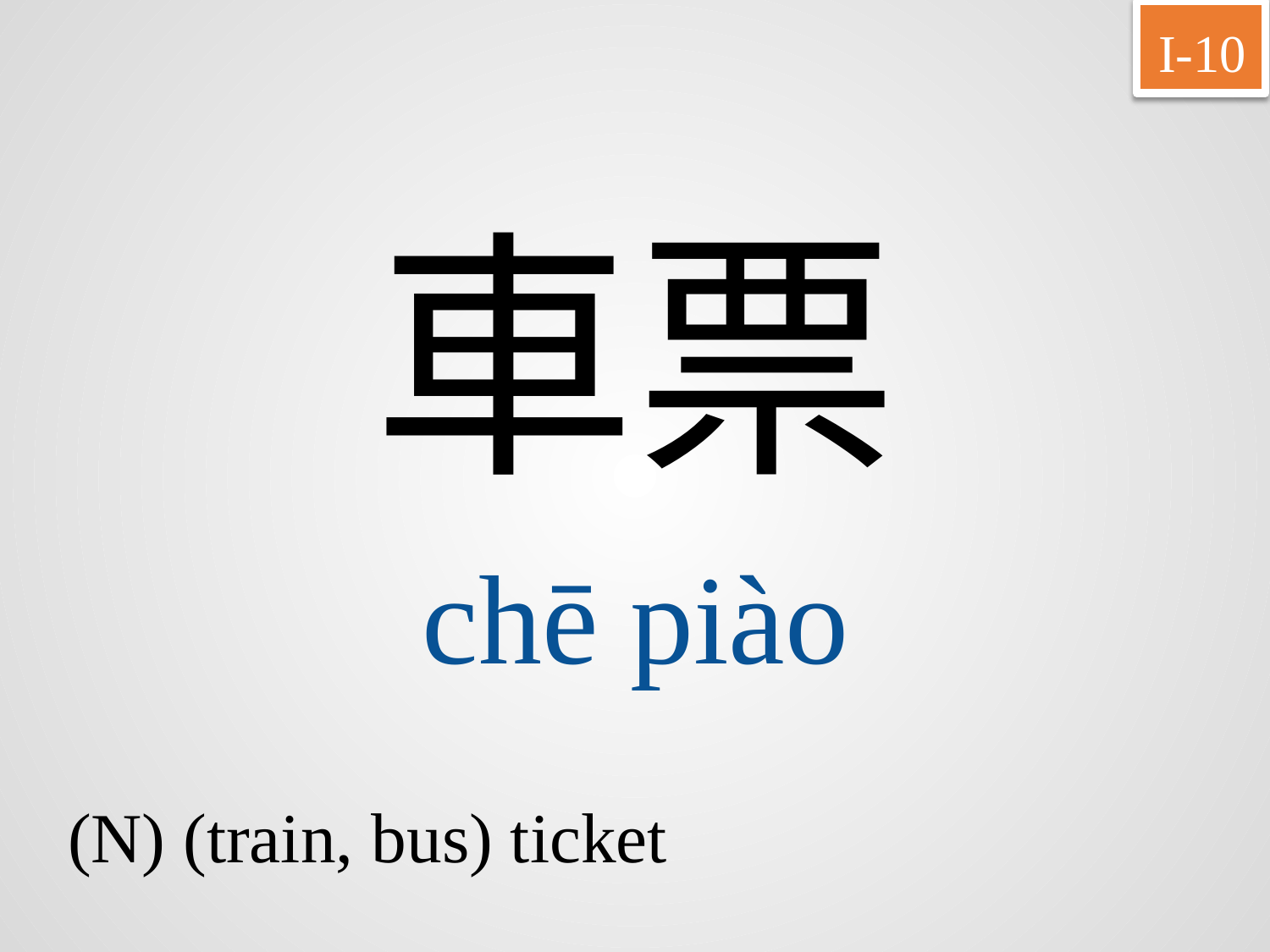

I-10

車票
chē	piào
(N) (train, bus) ticket